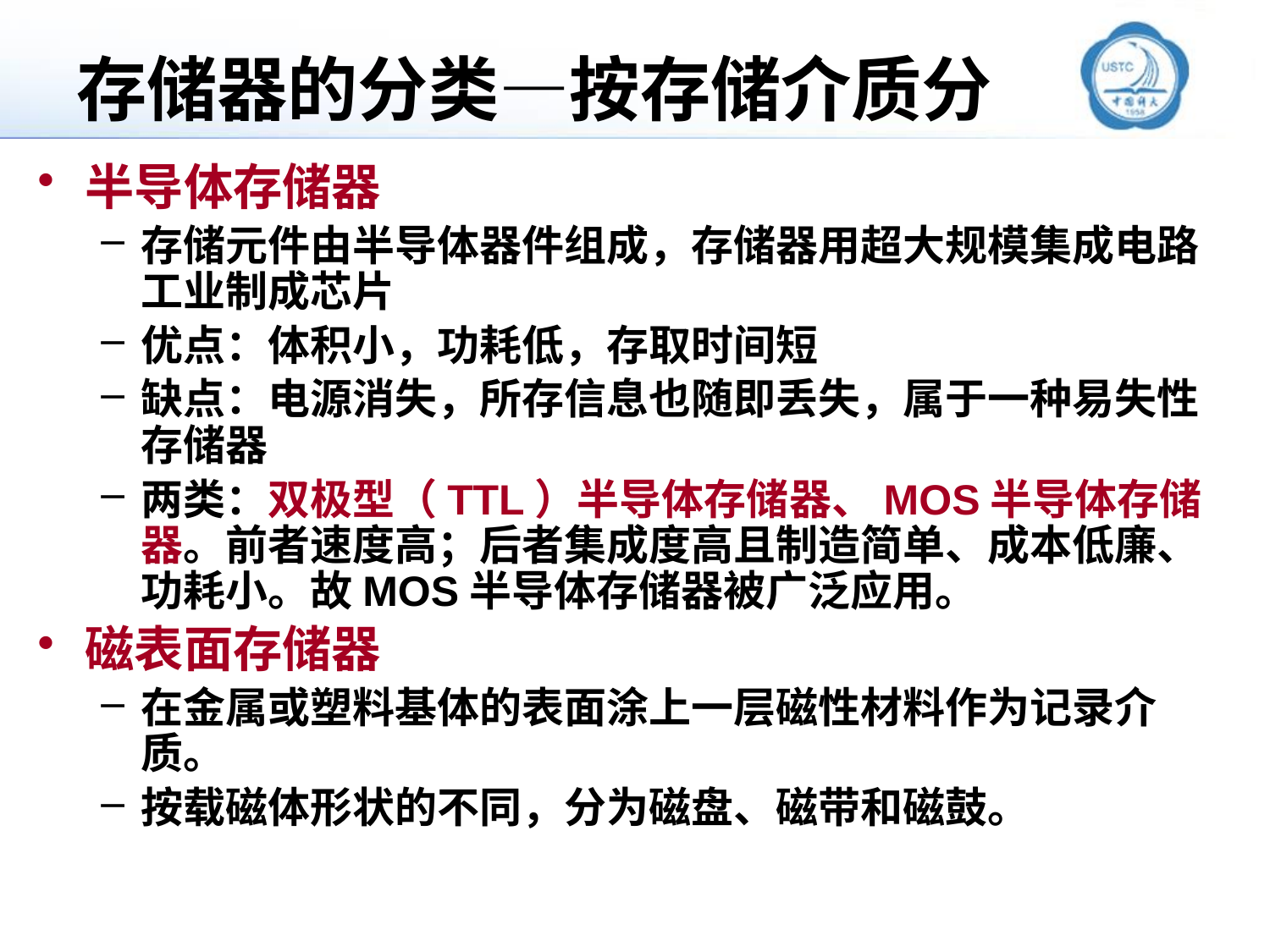

# 存储器的分类—按存储介质分
半导体存储器
存储元件由半导体器件组成，存储器用超大规模集成电路工业制成芯片
优点：体积小，功耗低，存取时间短
缺点：电源消失，所存信息也随即丢失，属于一种易失性存储器
两类：双极型（TTL）半导体存储器、MOS半导体存储器。前者速度高；后者集成度高且制造简单、成本低廉、功耗小。故MOS半导体存储器被广泛应用。
磁表面存储器
在金属或塑料基体的表面涂上一层磁性材料作为记录介质。
按载磁体形状的不同，分为磁盘、磁带和磁鼓。